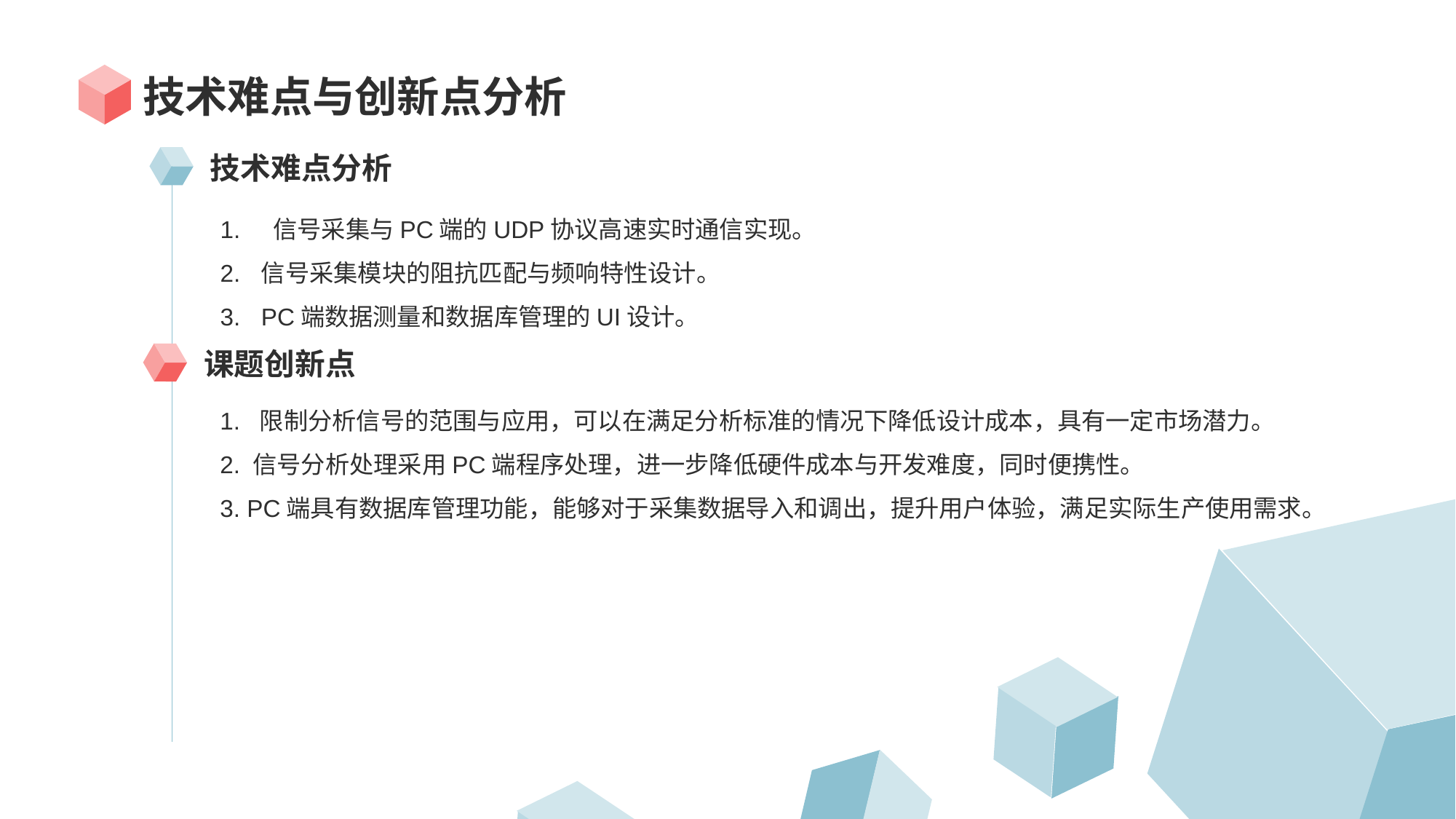

# 技术难点与创新点分析

技术难点分析
1.    信号采集与PC端的UDP协议高速实时通信实现。
信号采集模块的阻抗匹配与频响特性设计。
PC端数据测量和数据库管理的UI设计。

课题创新点

1.  限制分析信号的范围与应用，可以在满足分析标准的情况下降低设计成本，具有一定市场潜力。
2. 信号分析处理采用PC端程序处理，进一步降低硬件成本与开发难度，同时便携性。
3. PC端具有数据库管理功能，能够对于采集数据导入和调出，提升用户体验，满足实际生产使用需求。